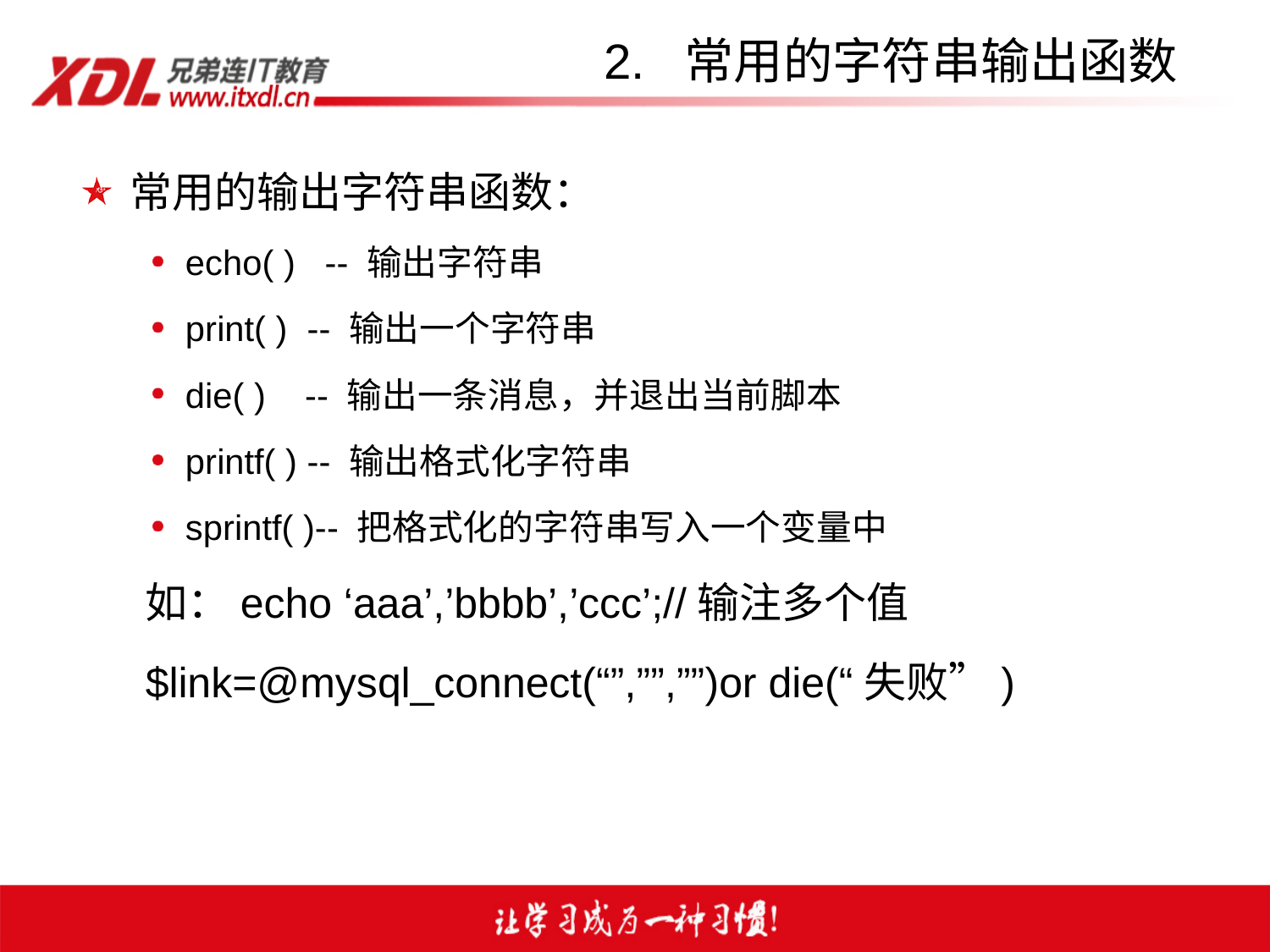

# 2.  常用的字符串输出函数
常用的输出字符串函数：
echo( )   -- 输出字符串
print( )  -- 输出一个字符串
die( )    -- 输出一条消息，并退出当前脚本
printf( ) -- 输出格式化字符串
sprintf( )-- 把格式化的字符串写入一个变量中
如：echo ‘aaa’,’bbbb’,’ccc’;//输注多个值
$link=@mysql_connect(“”,””,””)or die(“失败”)